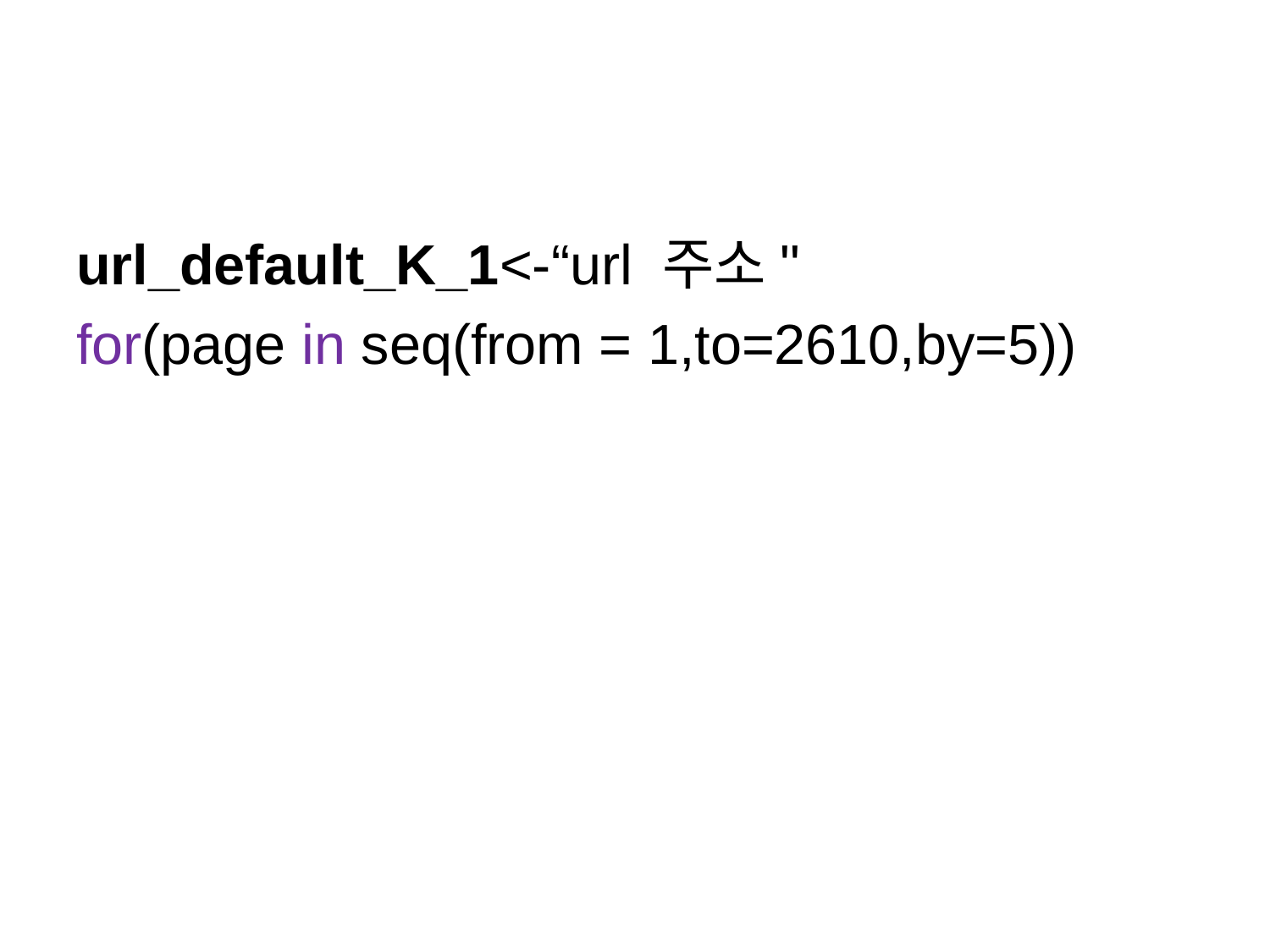

#
url_default_K_1<-“url 주소"
for(page in seq(from = 1,to=2610,by=5))